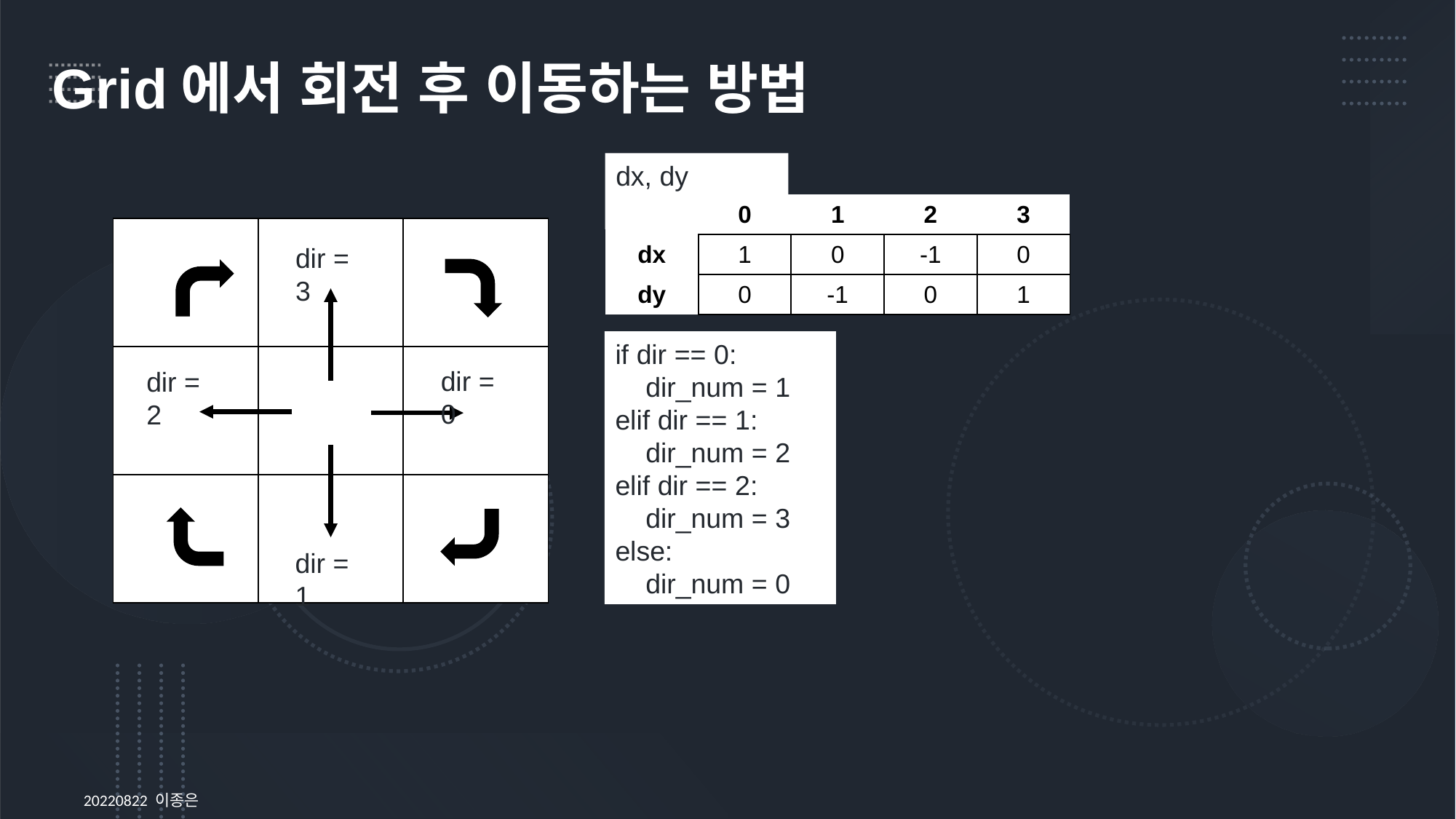

Grid에서 회전 후 이동하는 방법

dx, dy 테크닉
|  | 0 | 1 | 2 | 3 |
| --- | --- | --- | --- | --- |
| dx | 1 | 0 | -1 | 0 |
| dy | 0 | -1 | 0 | 1 |
|  |  |  |
| --- | --- | --- |
|  |  |  |
|  |  |  |
dir = 3

if dir == 0:
    dir_num = 1
elif dir == 1:
    dir_num = 2
elif dir == 2:
    dir_num = 3
else:
    dir_num = 0
dir = 0
dir = 2

dir = 1

20220822 이종은